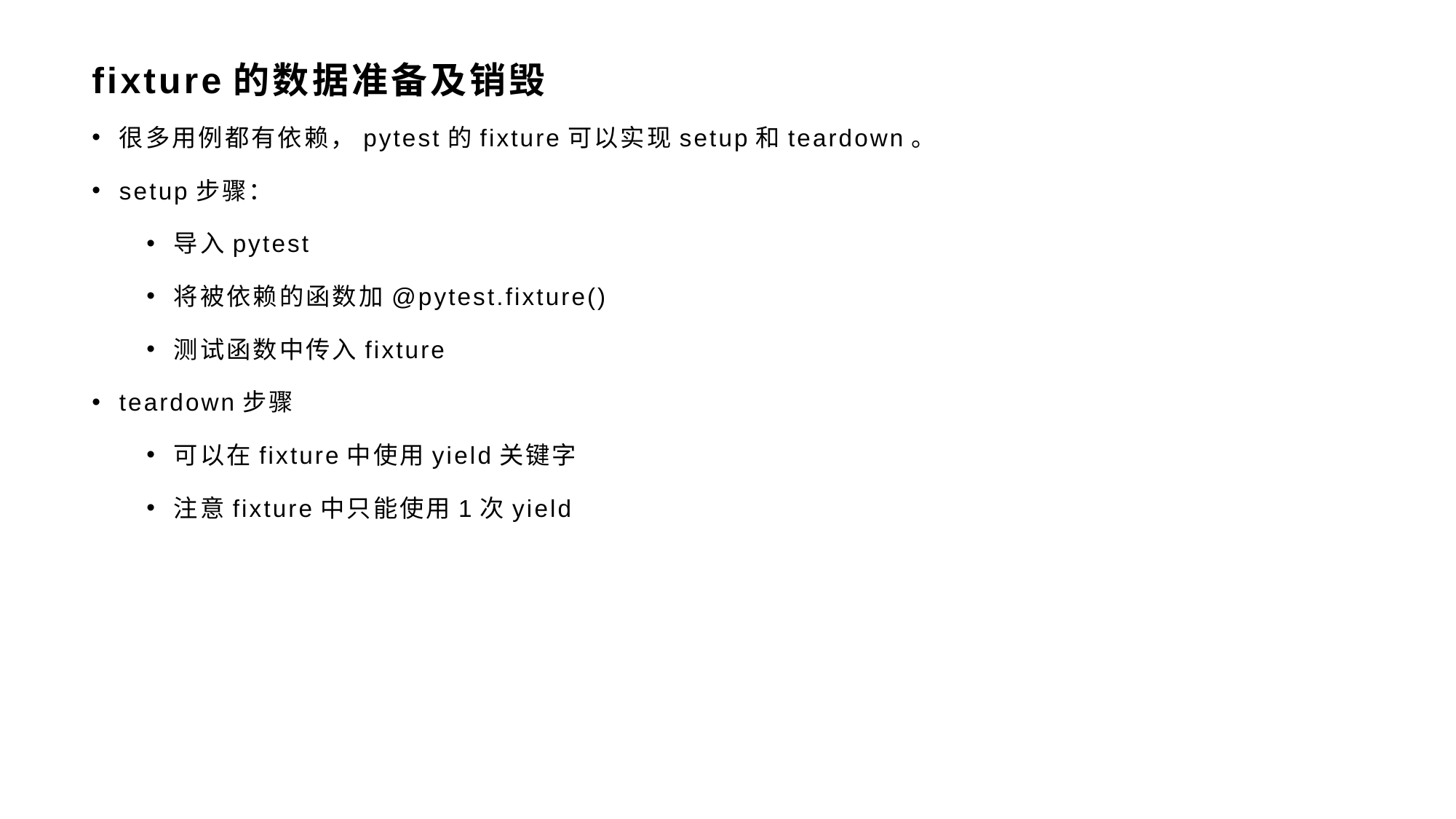

# fixture的数据准备及销毁
很多用例都有依赖，pytest的fixture可以实现setup和teardown。
setup步骤：
导入pytest
将被依赖的函数加@pytest.fixture()
测试函数中传入fixture
teardown步骤
可以在fixture中使用yield关键字
注意fixture中只能使用1次yield